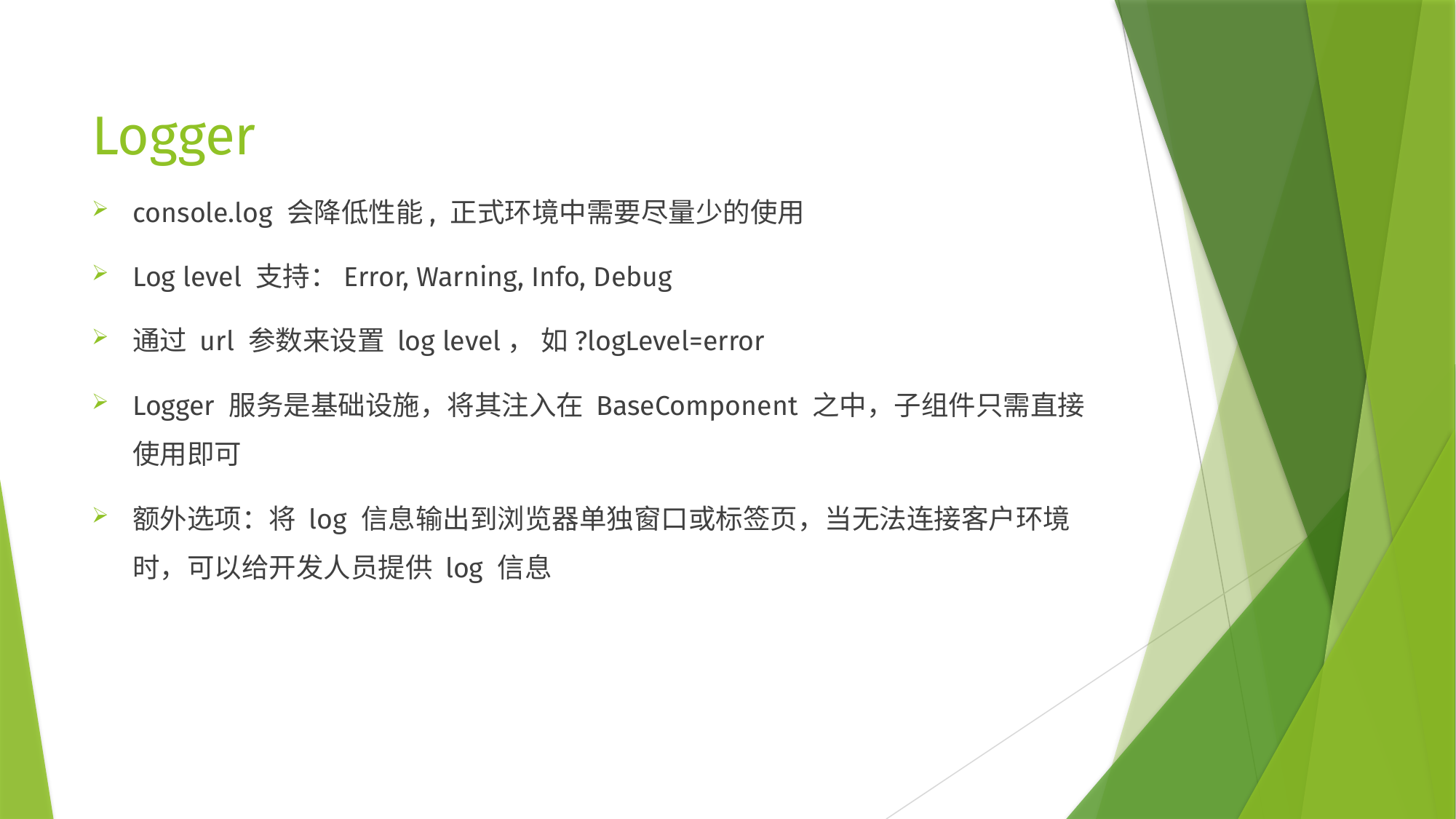

# Logger
console.log 会降低性能, 正式环境中需要尽量少的使用
Log level 支持：Error, Warning, Info, Debug
通过 url 参数来设置 log level， 如?logLevel=error
Logger 服务是基础设施，将其注入在 BaseComponent 之中，子组件只需直接使用即可
额外选项：将 log 信息输出到浏览器单独窗口或标签页，当无法连接客户环境时，可以给开发人员提供 log 信息